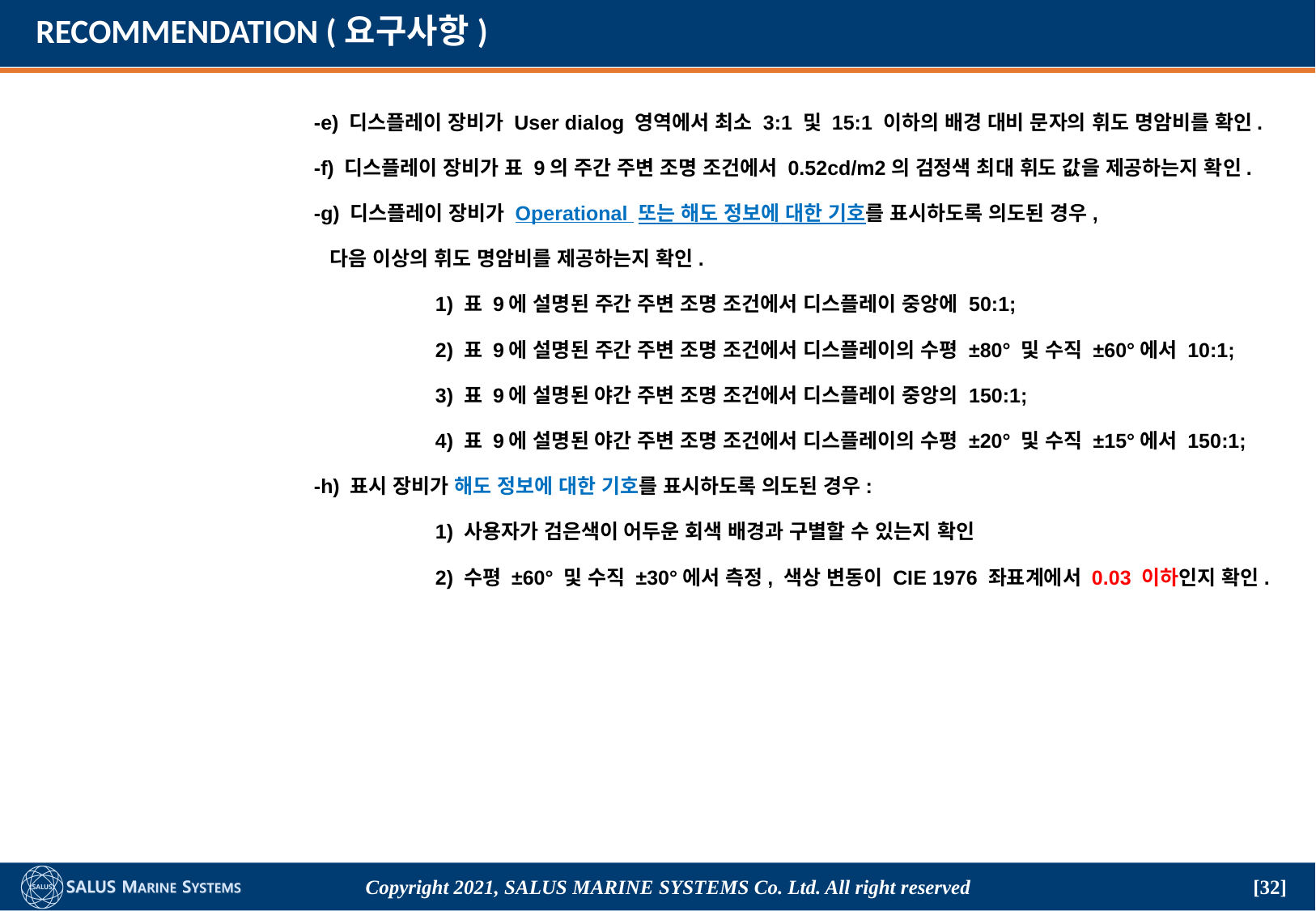

# RECOMMENDATION (요구사항)
		-e) 디스플레이 장비가 User dialog 영역에서 최소 3:1 및 15:1 이하의 배경 대비 문자의 휘도 명암비를 확인.
		-f) 디스플레이 장비가 표 9의 주간 주변 조명 조건에서 0.52cd/m2의 검정색 최대 휘도 값을 제공하는지 확인.
		-g) 디스플레이 장비가 Operational 또는 해도 정보에 대한 기호를 표시하도록 의도된 경우,
		  다음 이상의 휘도 명암비를 제공하는지 확인.
			1) 표 9에 설명된 주간 주변 조명 조건에서 디스플레이 중앙에 50:1;
			2) 표 9에 설명된 주간 주변 조명 조건에서 디스플레이의 수평 ±80° 및 수직 ±60°에서 10:1;
			3) 표 9에 설명된 야간 주변 조명 조건에서 디스플레이 중앙의 150:1;
			4) 표 9에 설명된 야간 주변 조명 조건에서 디스플레이의 수평 ±20° 및 수직 ±15°에서 150:1;
		-h) 표시 장비가 해도 정보에 대한 기호를 표시하도록 의도된 경우:
			1) 사용자가 검은색이 어두운 회색 배경과 구별할 수 있는지 확인
			2) 수평 ±60° 및 수직 ±30°에서 측정, 색상 변동이 CIE 1976 좌표계에서 0.03 이하인지 확인.

Copyright 2021, SALUS Marine Systems Co. Ltd. All right reserved
[32]